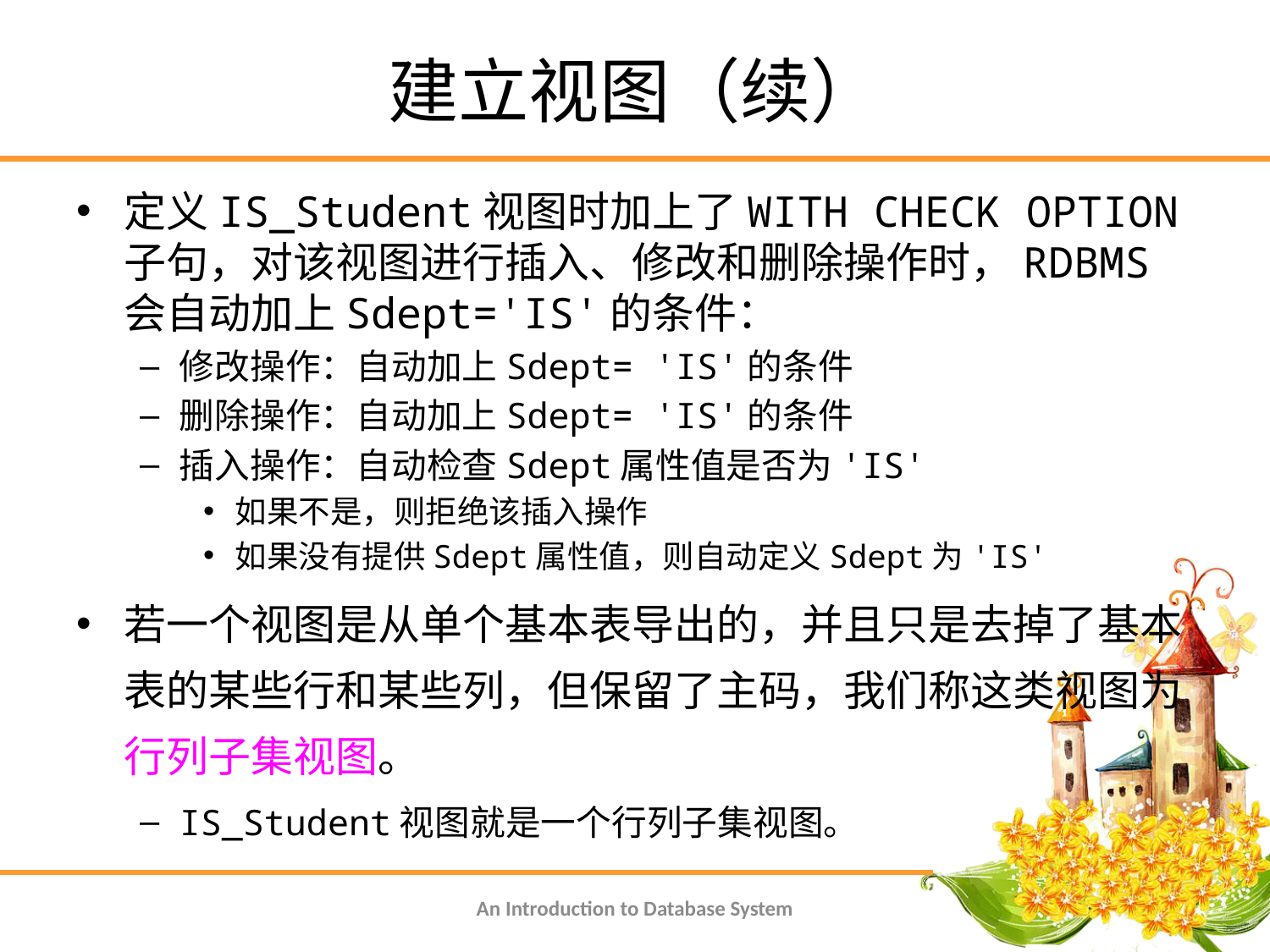

# 建立视图（续）
定义IS_Student视图时加上了WITH CHECK OPTION子句，对该视图进行插入、修改和删除操作时，RDBMS会自动加上Sdept='IS'的条件：
修改操作：自动加上Sdept= 'IS'的条件
删除操作：自动加上Sdept= 'IS'的条件
插入操作：自动检查Sdept属性值是否为'IS'
如果不是，则拒绝该插入操作
如果没有提供Sdept属性值，则自动定义Sdept为'IS'
若一个视图是从单个基本表导出的，并且只是去掉了基本表的某些行和某些列，但保留了主码，我们称这类视图为行列子集视图。
IS_Student视图就是一个行列子集视图。

An Introduction to Database System